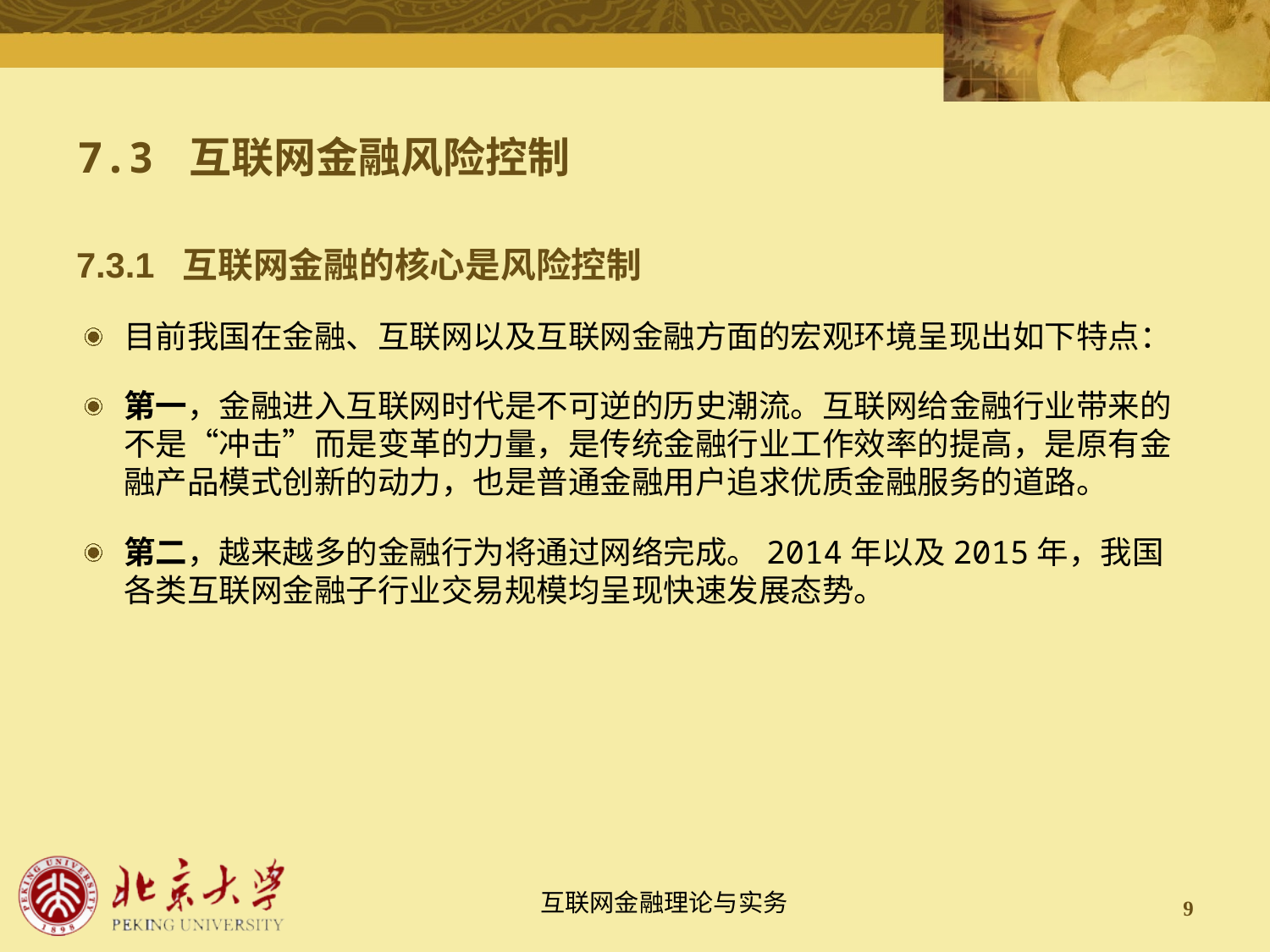

# 7.3 互联网金融风险控制
7.3.1  互联网金融的核心是风险控制
目前我国在金融、互联网以及互联网金融方面的宏观环境呈现出如下特点：
第一，金融进入互联网时代是不可逆的历史潮流。互联网给金融行业带来的不是“冲击”而是变革的力量，是传统金融行业工作效率的提高，是原有金融产品模式创新的动力，也是普通金融用户追求优质金融服务的道路。
第二，越来越多的金融行为将通过网络完成。2014年以及2015年，我国各类互联网金融子行业交易规模均呈现快速发展态势。
9